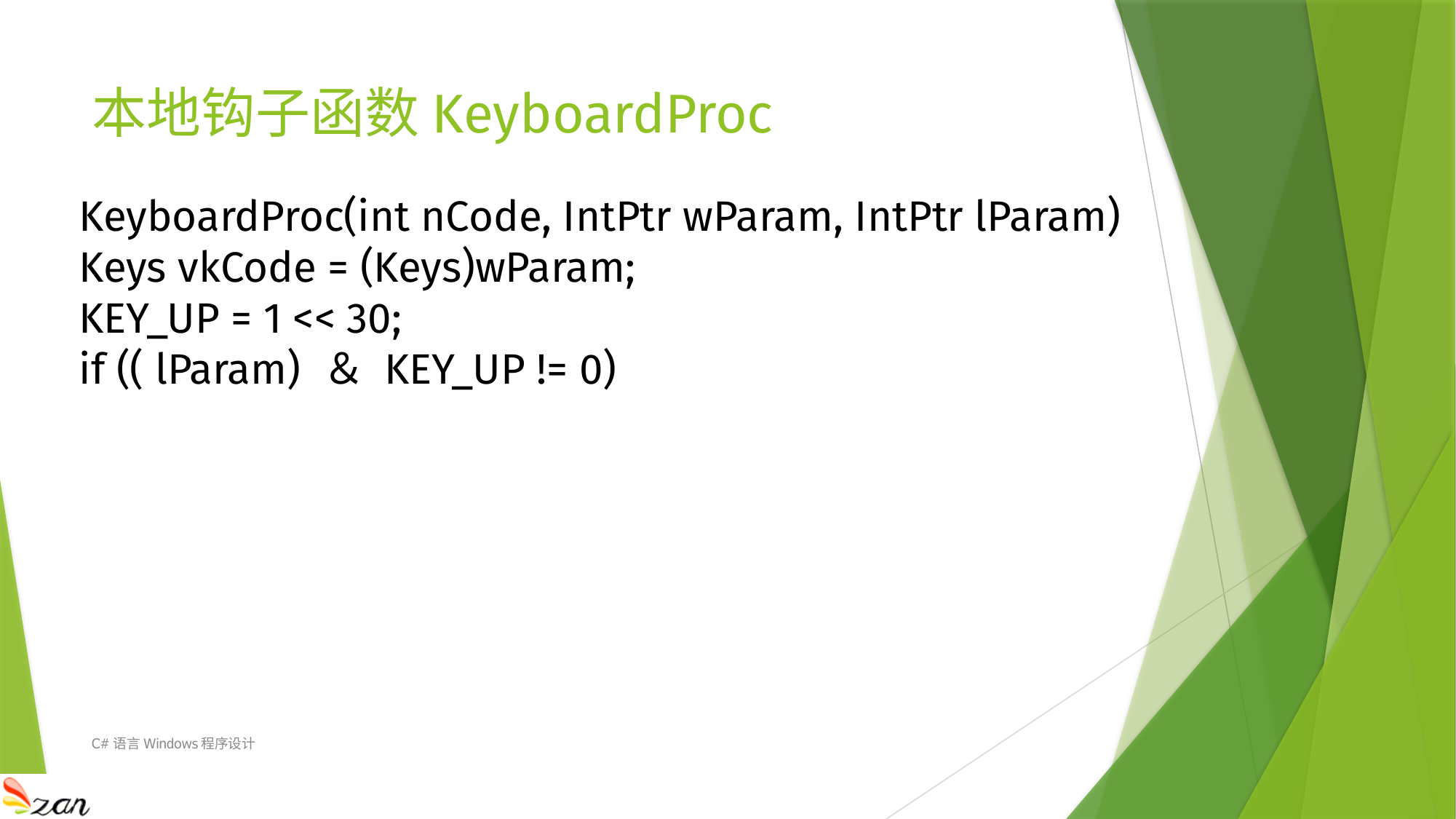

# 本地钩子函数KeyboardProc
KeyboardProc(int nCode, IntPtr wParam, IntPtr lParam)
Keys vkCode = (Keys)wParam;
KEY_UP = 1 << 30;
if (( lParam) ＆ KEY_UP != 0)
C#语言Windows程序设计